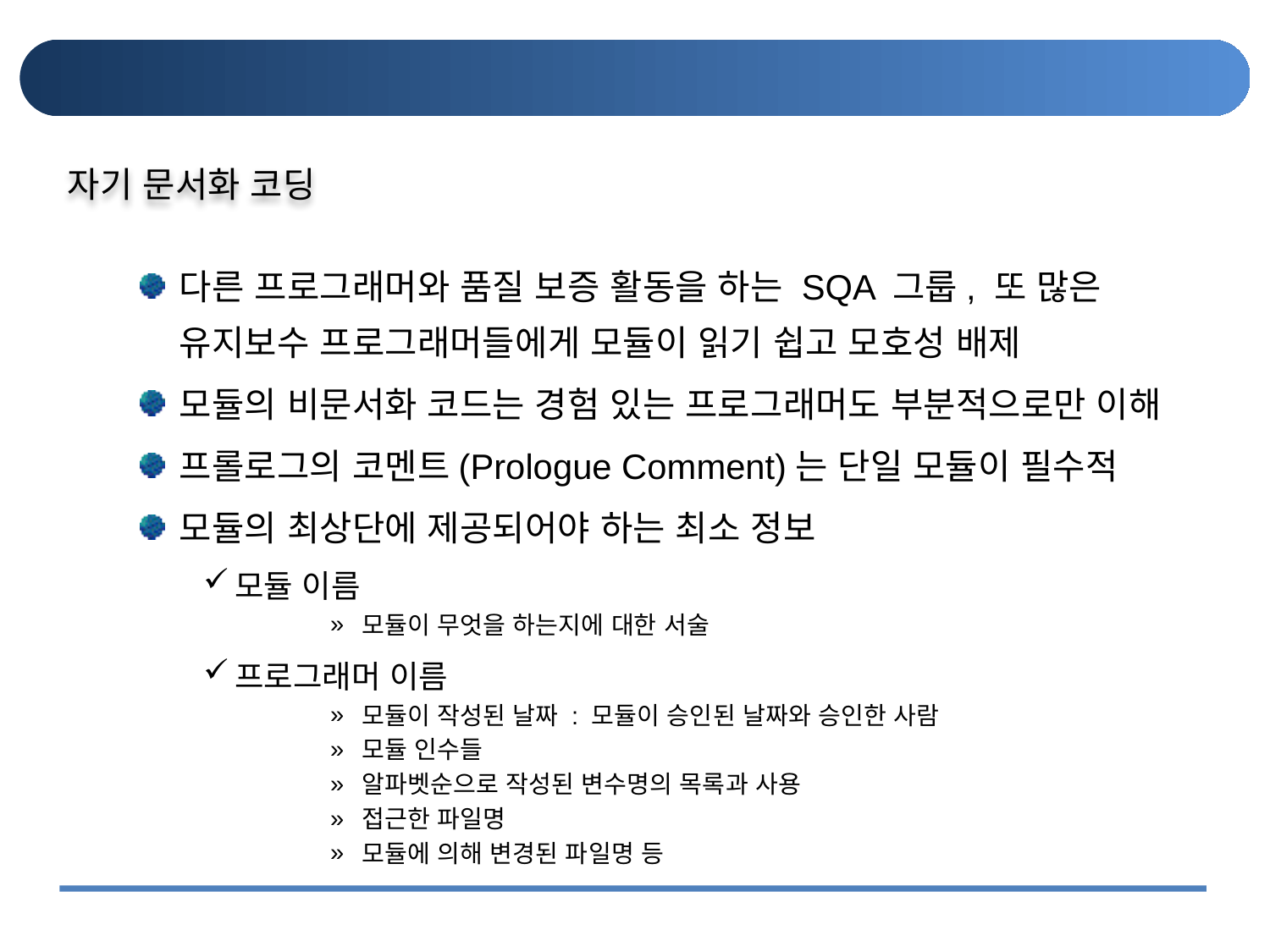

#
자기 문서화 코딩
다른 프로그래머와 품질 보증 활동을 하는 SQA 그룹, 또 많은 유지보수 프로그래머들에게 모듈이 읽기 쉽고 모호성 배제
모듈의 비문서화 코드는 경험 있는 프로그래머도 부분적으로만 이해
프롤로그의 코멘트(Prologue Comment)는 단일 모듈이 필수적
모듈의 최상단에 제공되어야 하는 최소 정보
모듈 이름
모듈이 무엇을 하는지에 대한 서술
프로그래머 이름
모듈이 작성된 날짜 : 모듈이 승인된 날짜와 승인한 사람
모듈 인수들
알파벳순으로 작성된 변수명의 목록과 사용
접근한 파일명
모듈에 의해 변경된 파일명 등